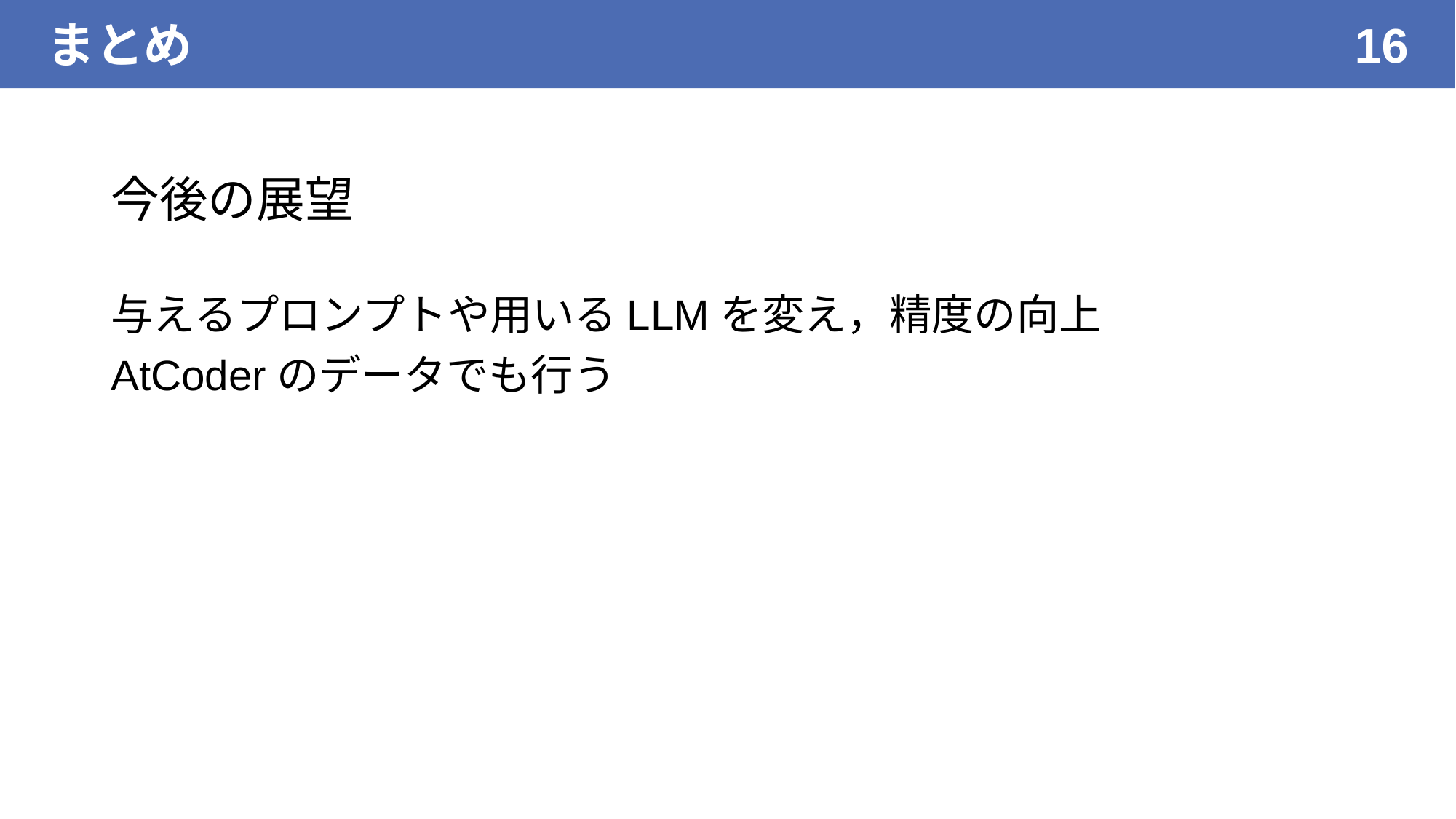

まとめ
16
# 今後の展望
与えるプロンプトや用いるLLMを変え，精度の向上
AtCoderのデータでも行う